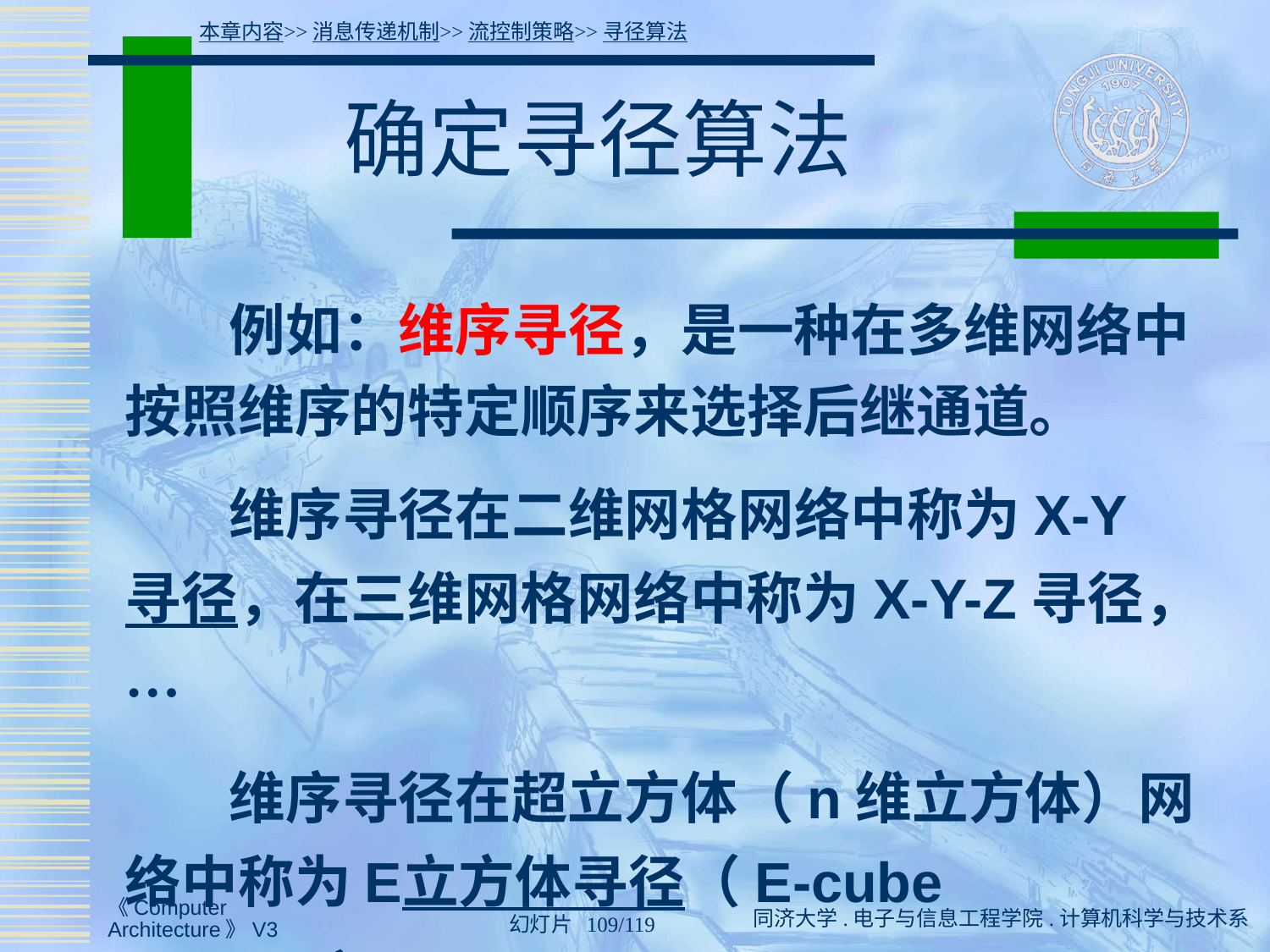

本章内容>>消息传递机制>>流控制策略>>寻径算法
# 确定寻径算法
       例如：维序寻径，是一种在多维网络中按照维序的特定顺序来选择后继通道。
       维序寻径在二维网格网络中称为X-Y寻径，在三维网格网络中称为X-Y-Z寻径，…
       维序寻径在超立方体（n维立方体）网络中称为E立方体寻径（E-cube routing）。